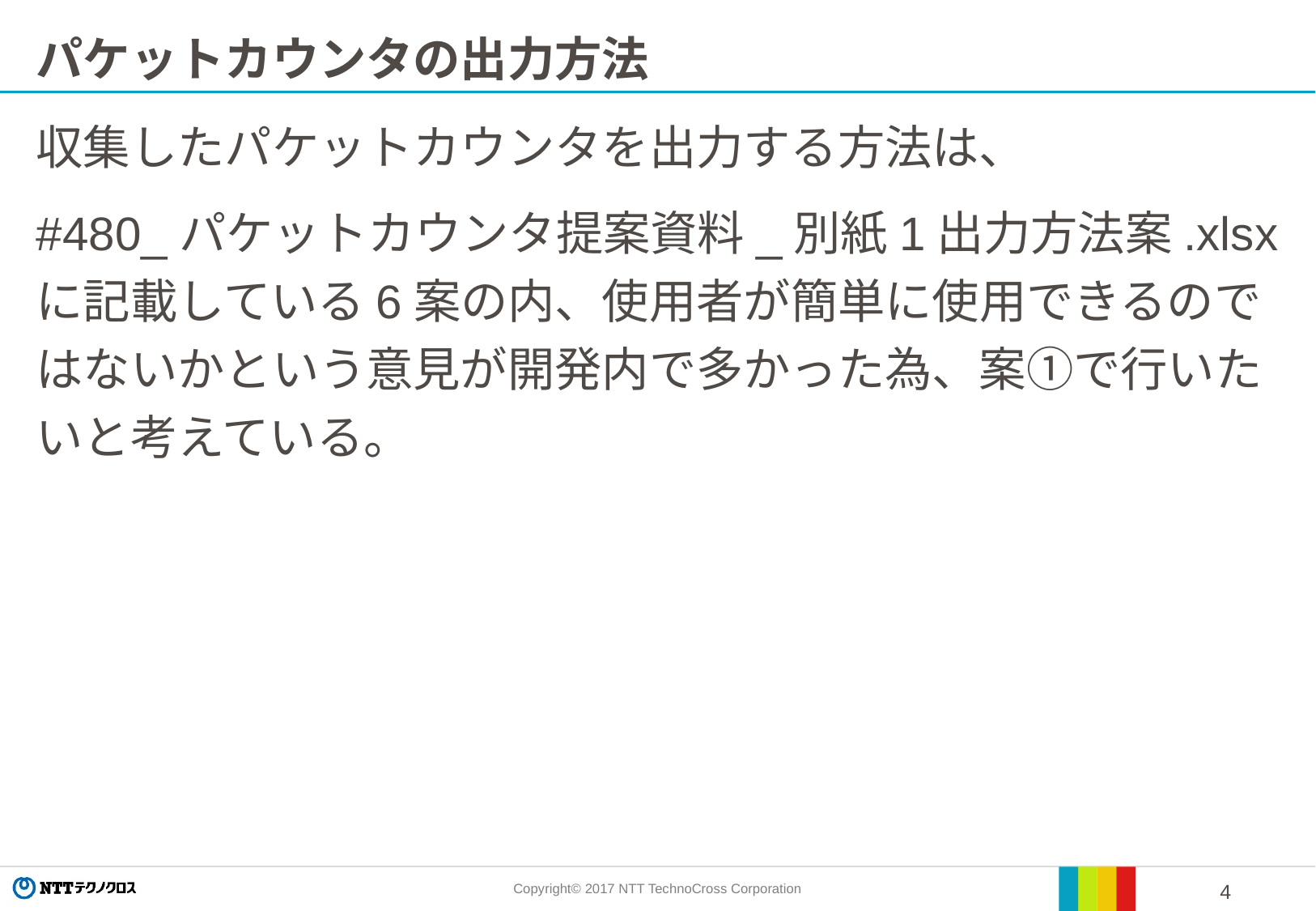

# パケットカウンタの出力方法
収集したパケットカウンタを出力する方法は、
#480_パケットカウンタ提案資料_別紙1出力方法案.xlsxに記載している6案の内、使用者が簡単に使用できるのではないかという意見が開発内で多かった為、案①で行いたいと考えている。